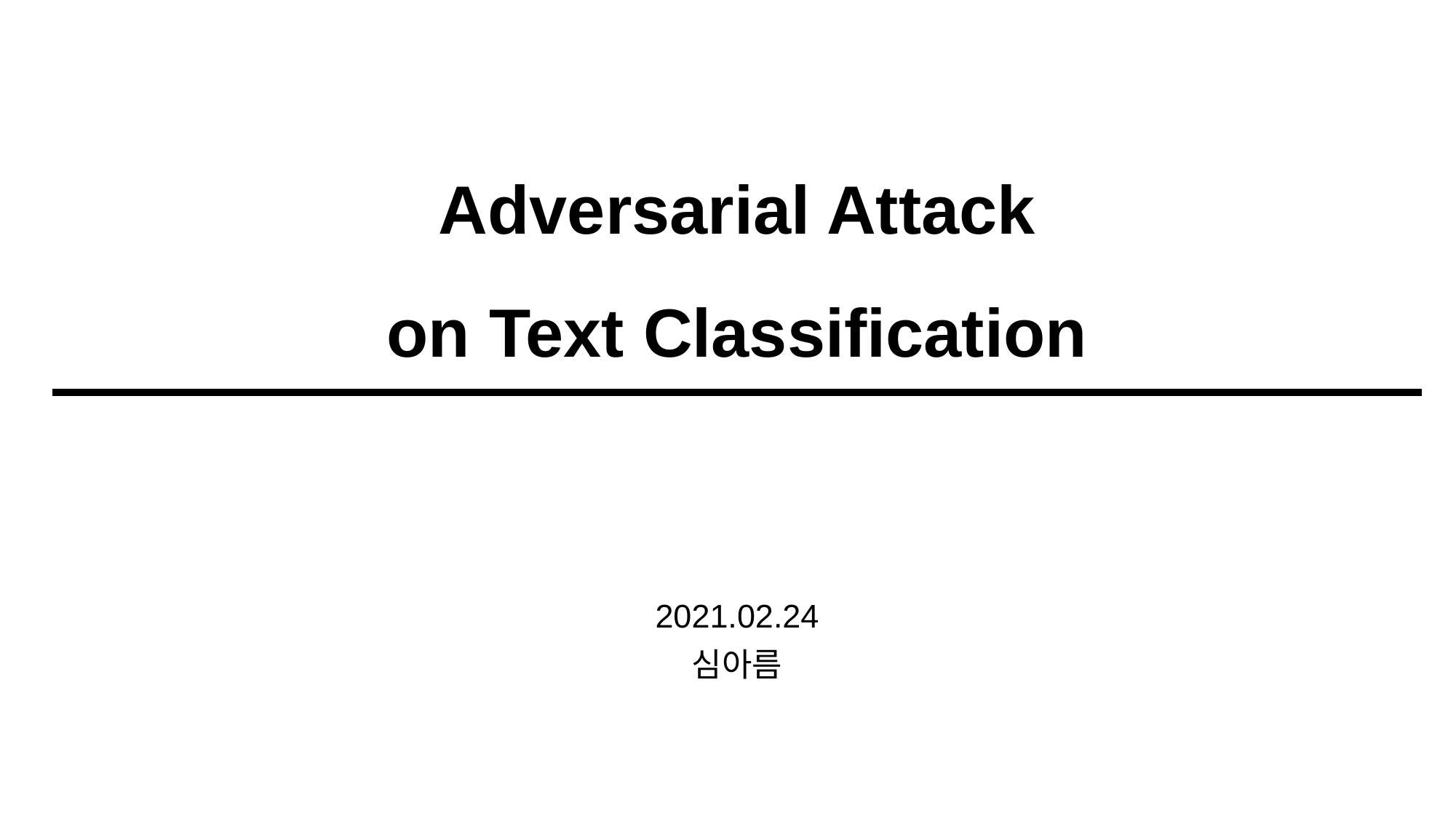

# Adversarial Attack on Text Classification

2021.02.24
심아름